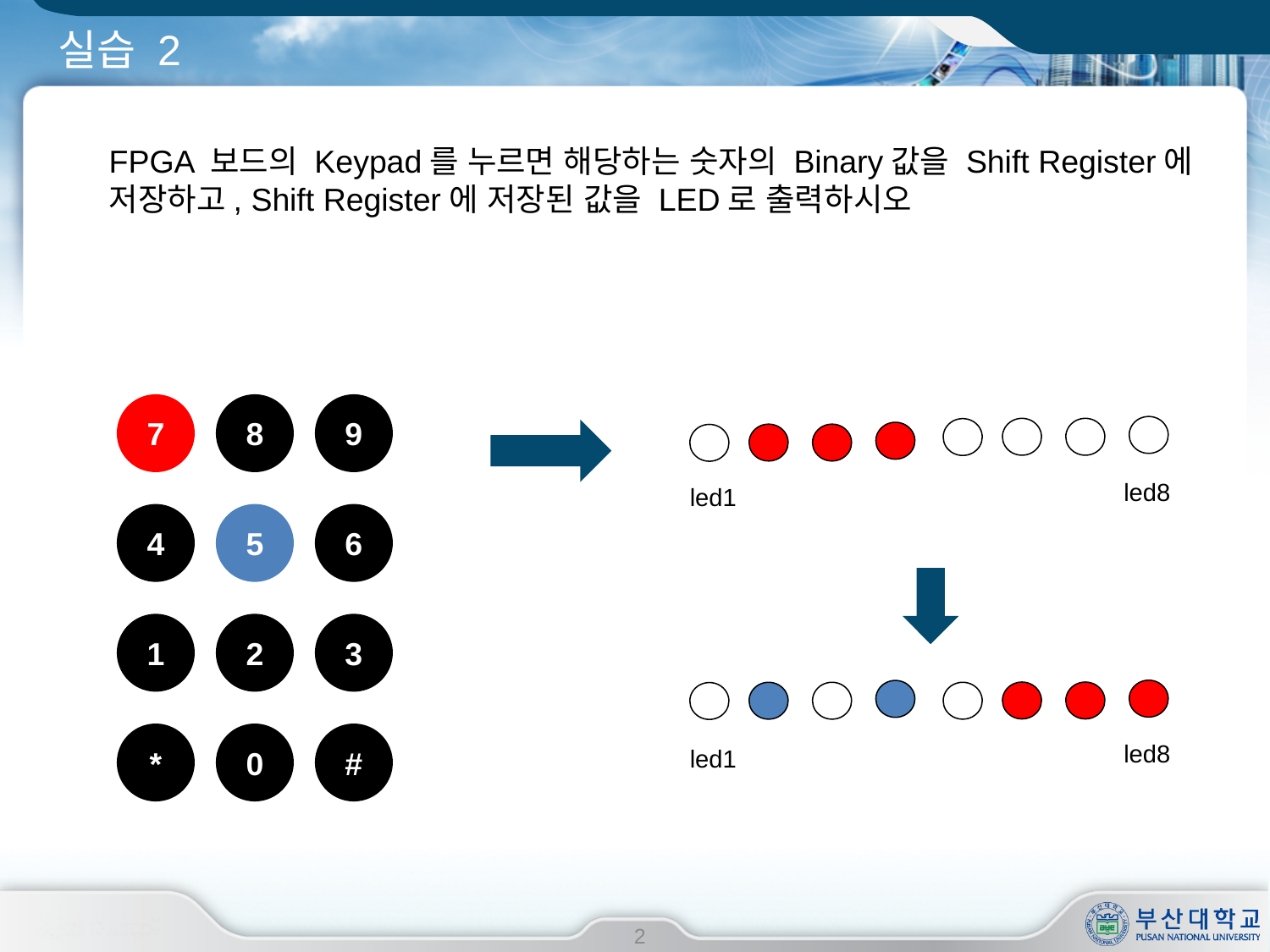

# 실습 2
FPGA 보드의 Keypad를 누르면 해당하는 숫자의 Binary값을 Shift Register에
저장하고, Shift Register에 저장된 값을 LED로 출력하시오
7
8
9

led8
led1
4
5
6

1
2
3

*
0
#
led8
led1
2